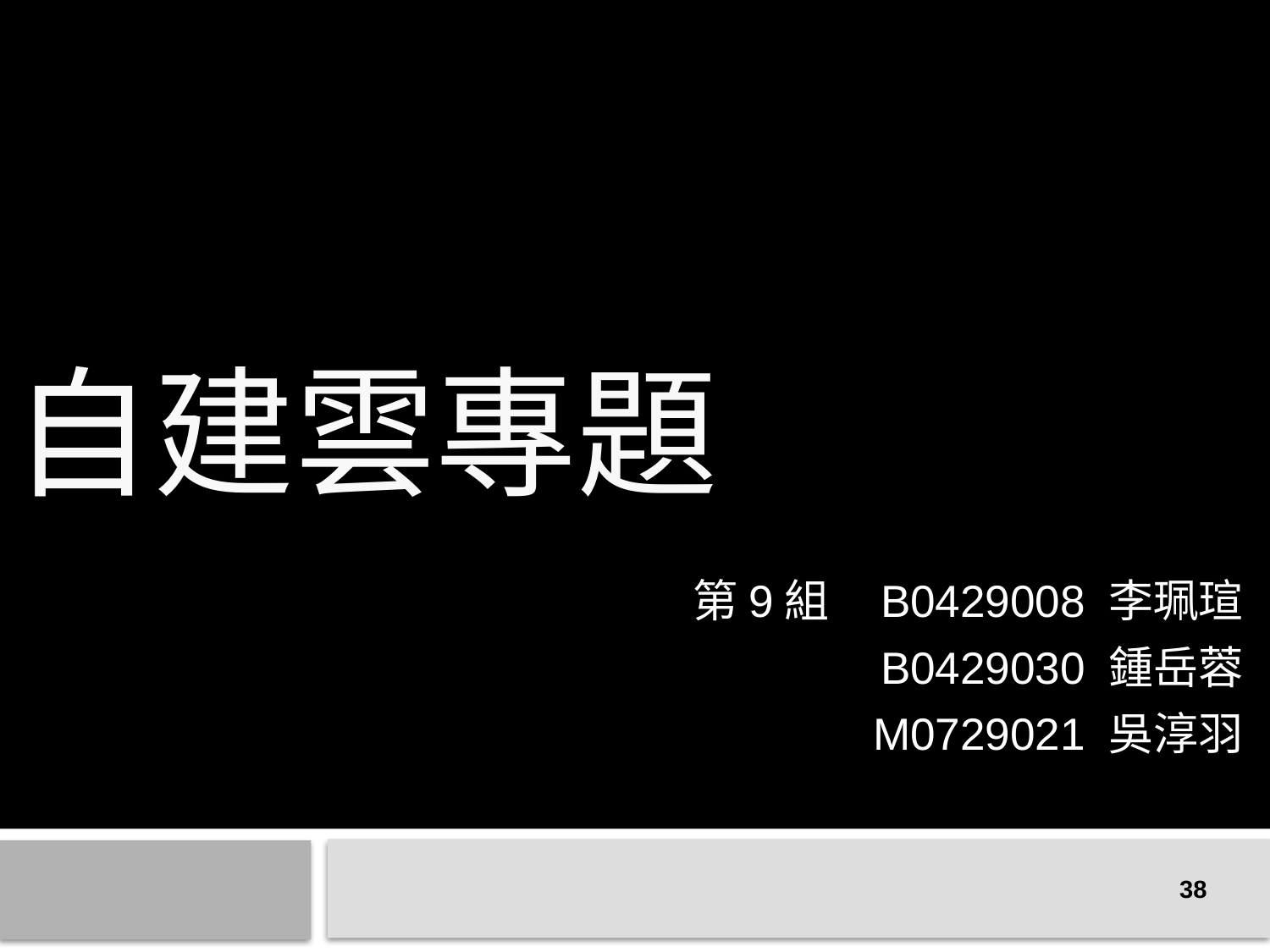

# 自建雲專題
第9組    B0429008 李珮瑄
B0429030 鍾岳蓉
M0729021 吳淳羽
38